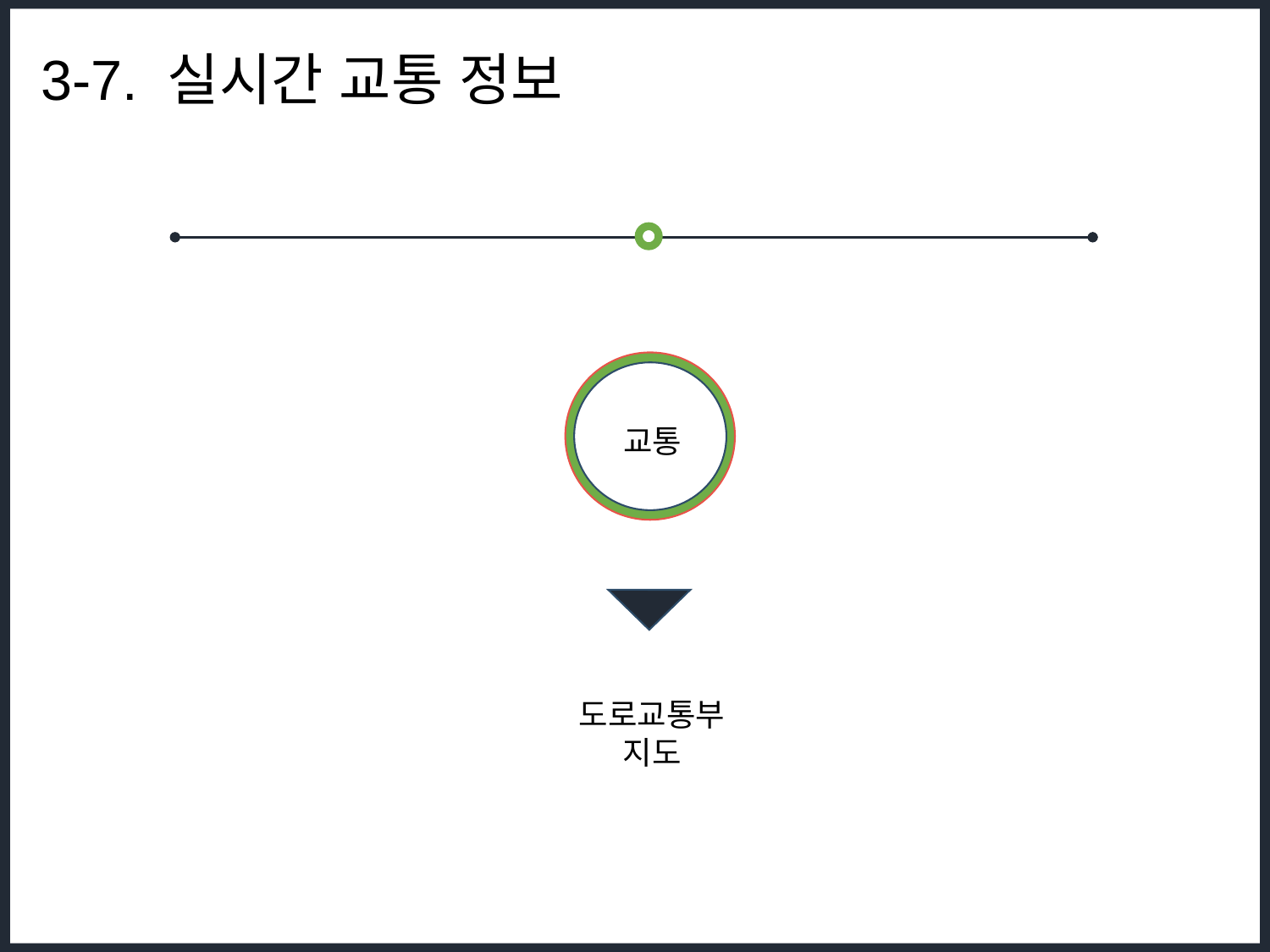

3-7. 실시간 교통 정보

교통

도로교통부
지도